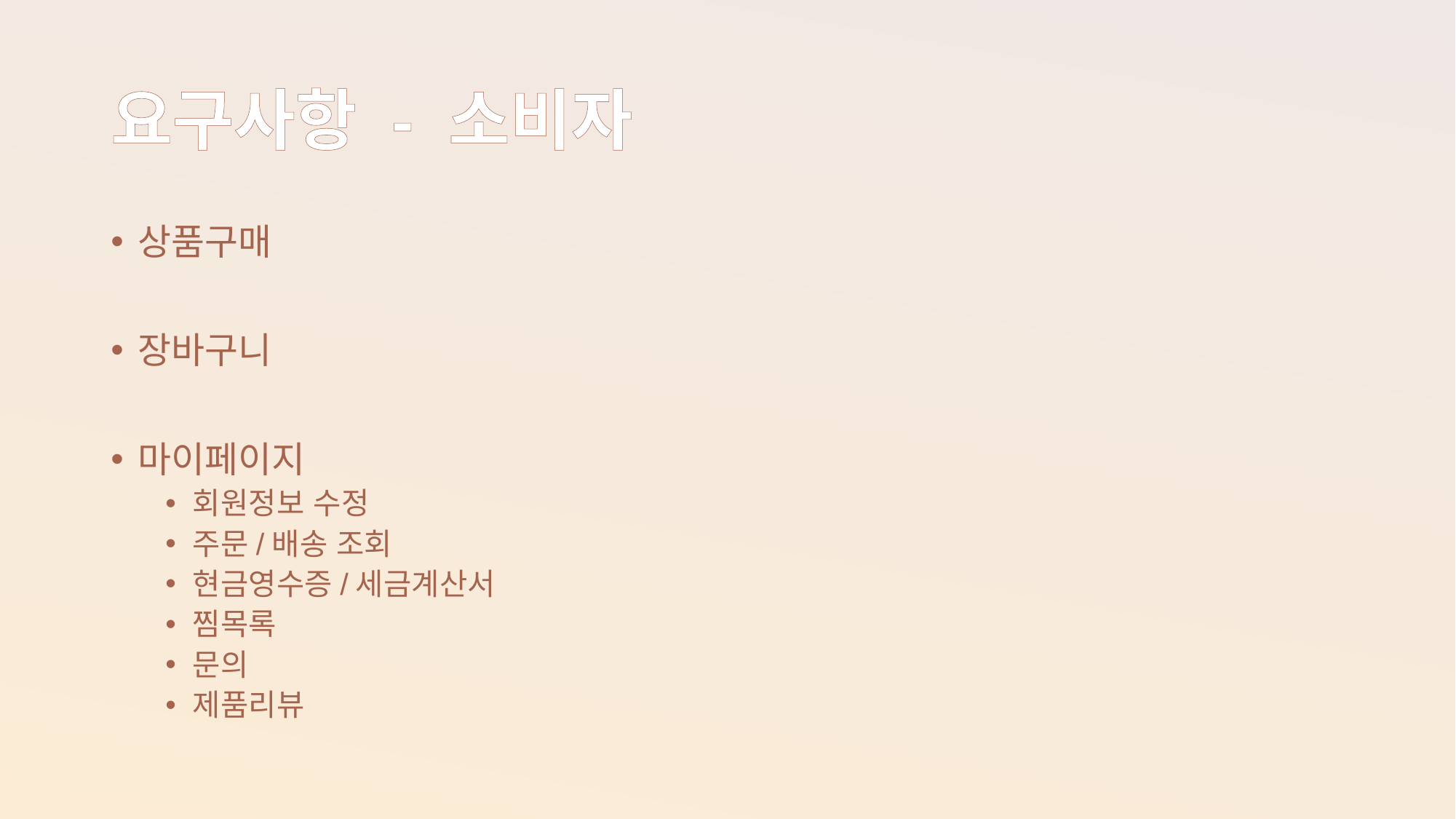

# 요구사항 - 소비자
상품구매

장바구니

마이페이지
회원정보 수정
주문/배송 조회
현금영수증/세금계산서
찜목록
문의
제품리뷰